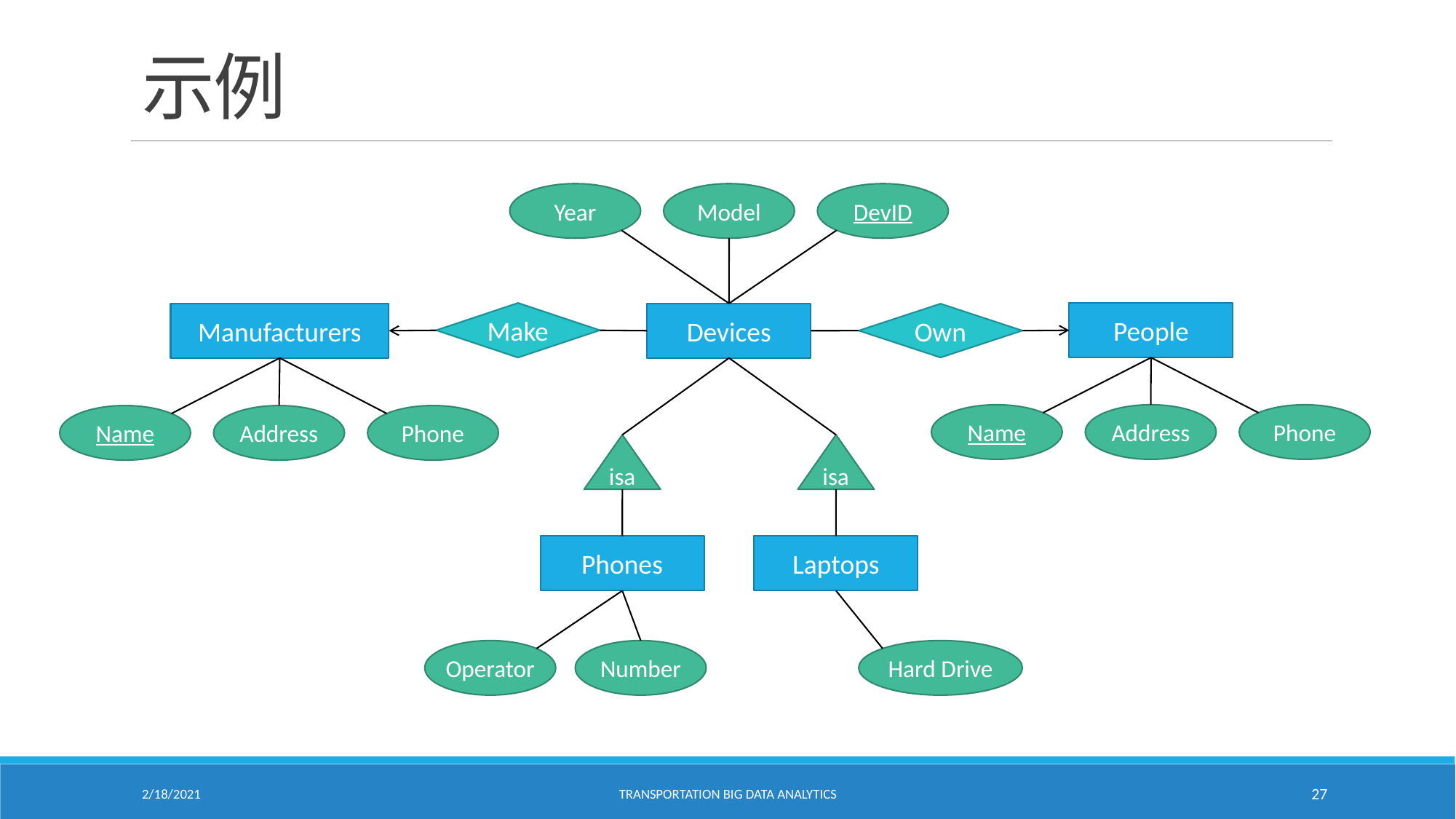

# 示例
Year
Model
DevID
Make
People
Devices
Manufacturers
Own
Name
Address
Phone
Name
Address
Phone
isa
isa
Phones
Laptops
Operator
Number
Hard Drive
2/18/2021
Transportation Big Data Analytics
27